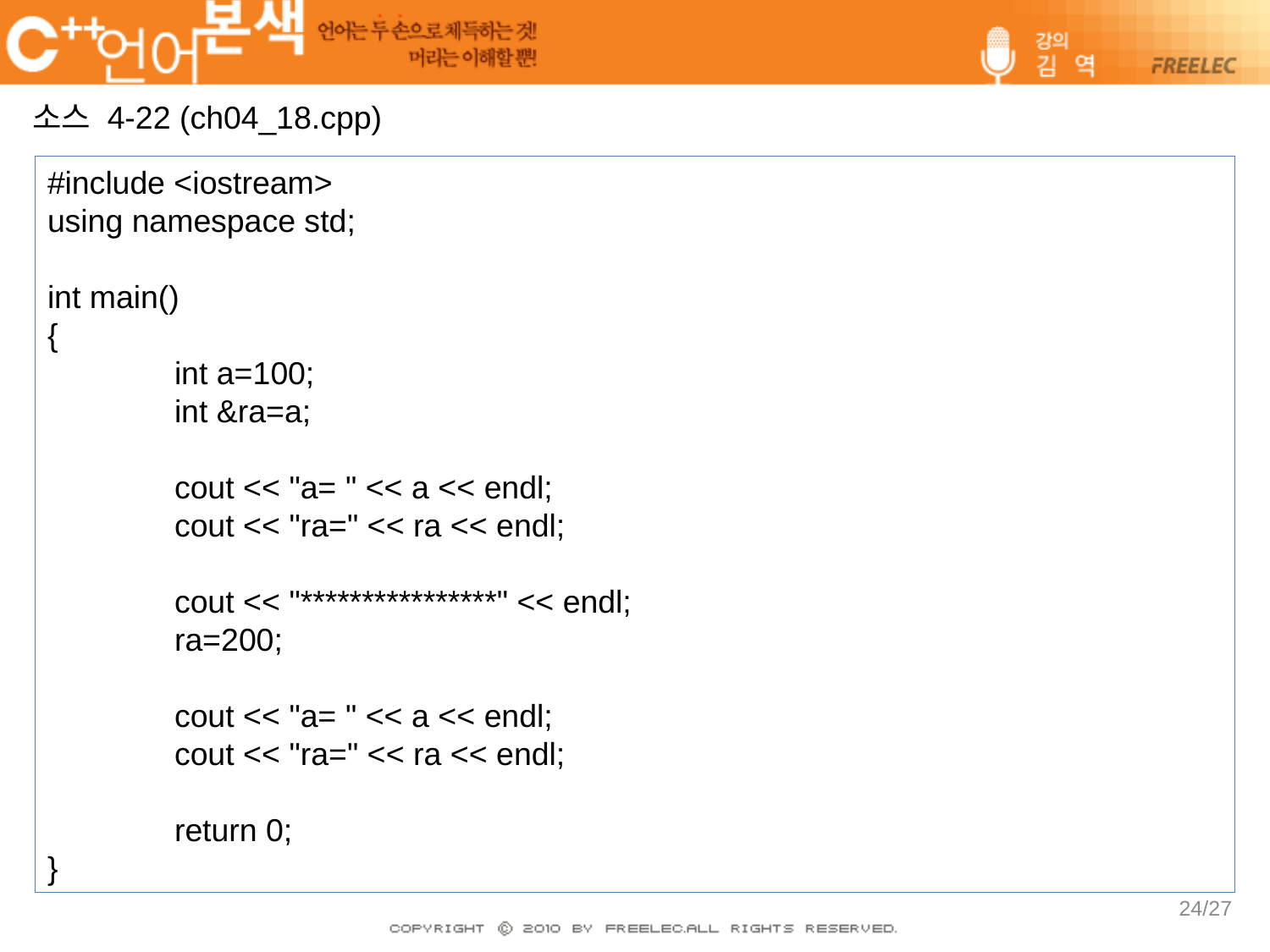

소스 4-22 (ch04_18.cpp)
#include <iostream>
using namespace std;

int main()
{
	int a=100;
	int &ra=a;

	cout << "a= " << a << endl;
	cout << "ra=" << ra << endl;

	cout << "****************" << endl;
	ra=200;

	cout << "a= " << a << endl;
	cout << "ra=" << ra << endl;

	return 0;
}
24/27